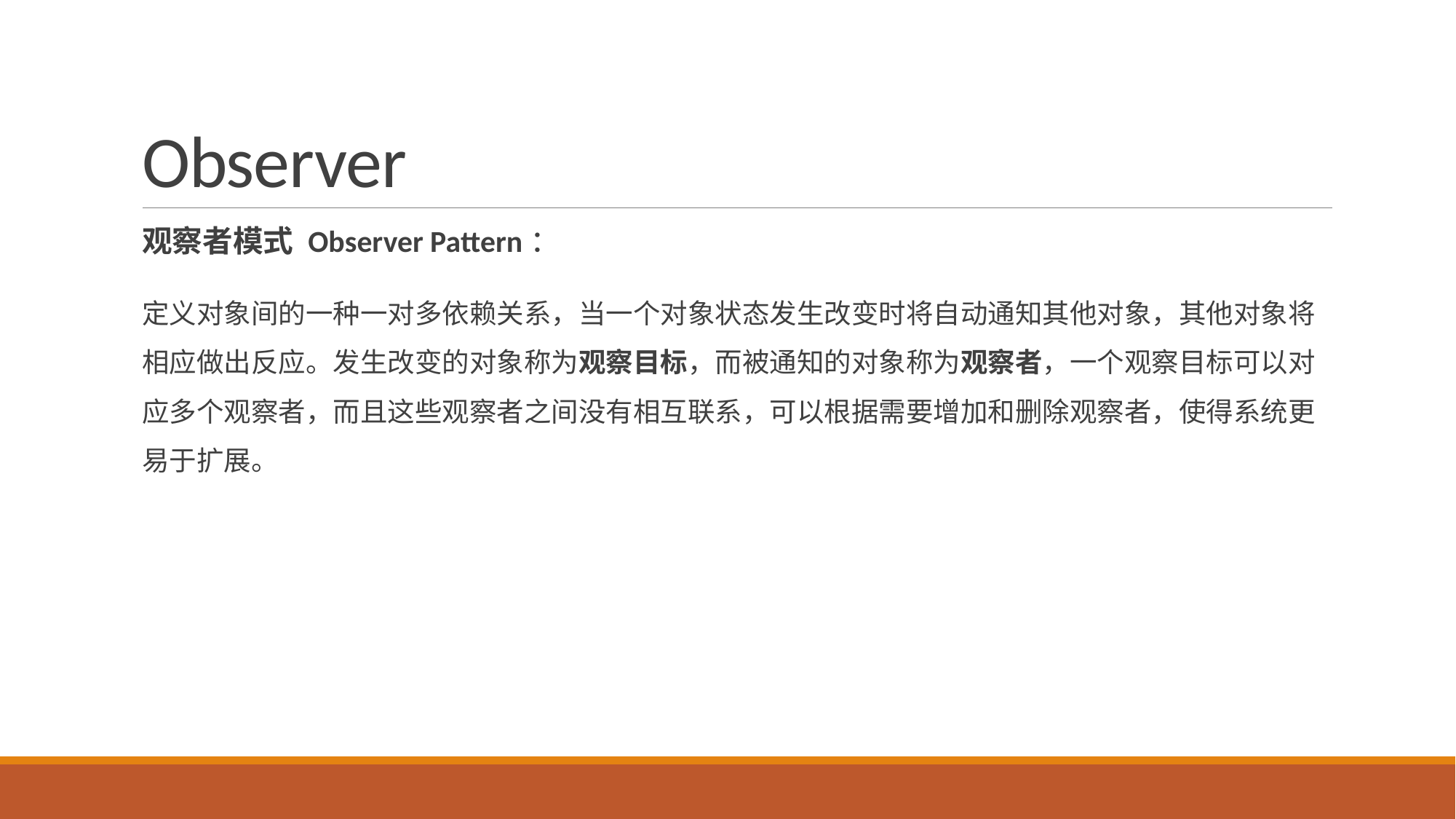

# Observer
观察者模式 Observer Pattern：
定义对象间的一种一对多依赖关系，当一个对象状态发生改变时将自动通知其他对象，其他对象将相应做出反应。发生改变的对象称为观察目标，而被通知的对象称为观察者，一个观察目标可以对应多个观察者，而且这些观察者之间没有相互联系，可以根据需要增加和删除观察者，使得系统更易于扩展。